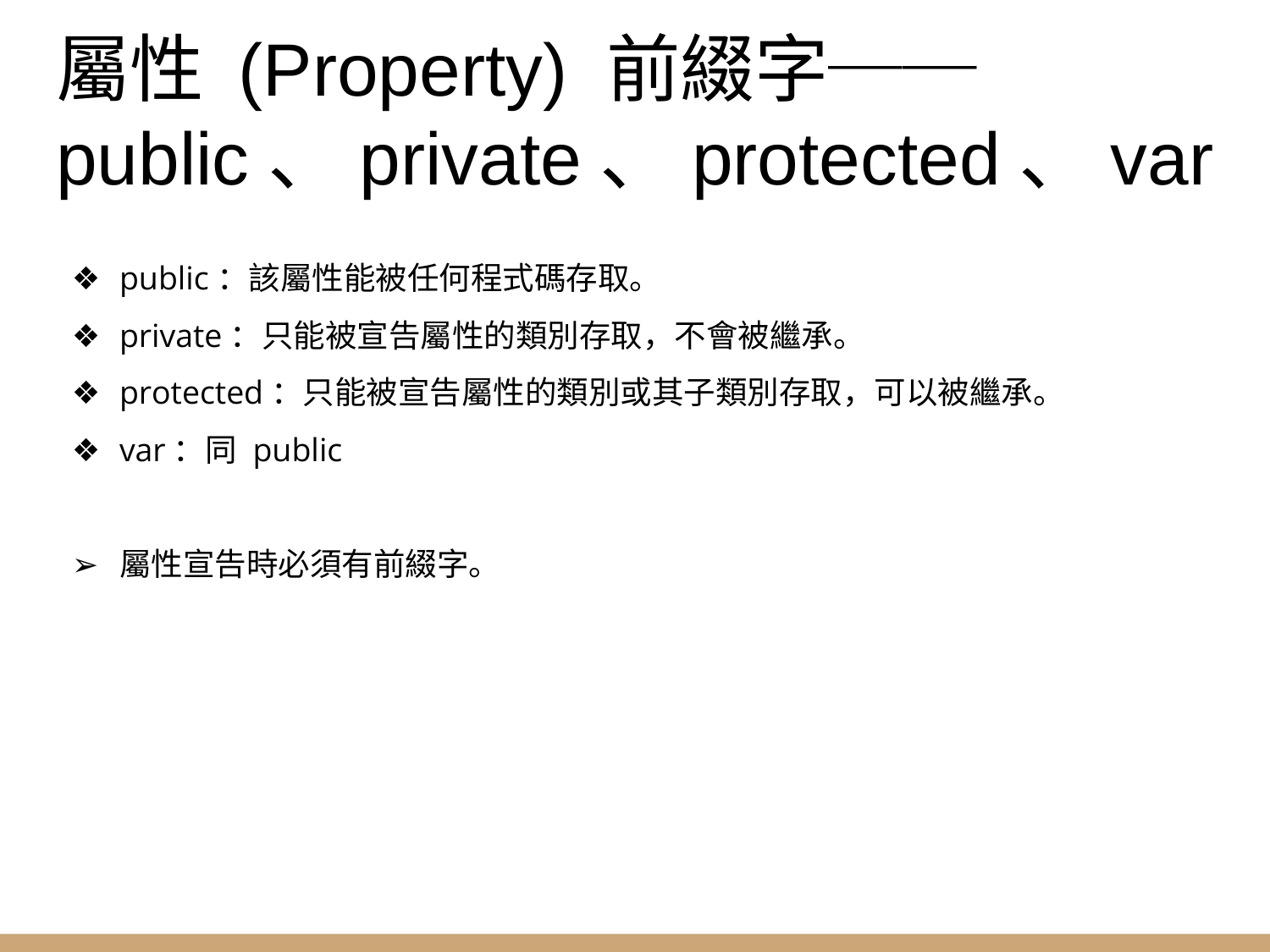

# 屬性 (Property) 前綴字──
public、private、protected、var
public：該屬性能被任何程式碼存取。
private：只能被宣告屬性的類別存取，不會被繼承。
protected：只能被宣告屬性的類別或其子類別存取，可以被繼承。
var：同 public
屬性宣告時必須有前綴字。